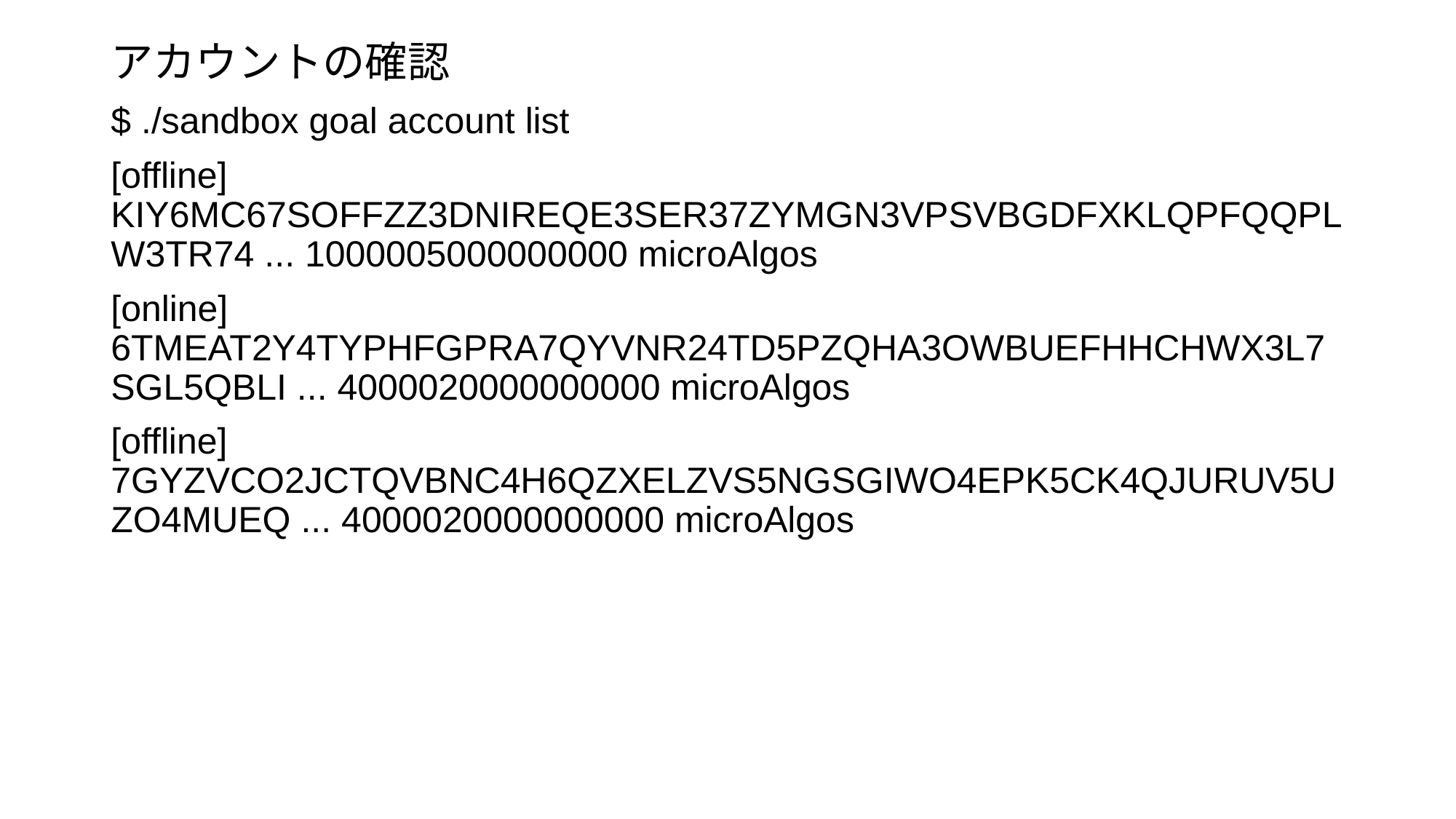

アカウントの確認
$ ./sandbox goal account list
[offline]       KIY6MC67SOFFZZ3DNIREQE3SER37ZYMGN3VPSVBGDFXKLQPFQQPLW3TR74 ... 1000005000000000 microAlgos
[online]        6TMEAT2Y4TYPHFGPRA7QYVNR24TD5PZQHA3OWBUEFHHCHWX3L7SGL5QBLI ... 4000020000000000 microAlgos
[offline]       7GYZVCO2JCTQVBNC4H6QZXELZVS5NGSGIWO4EPK5CK4QJURUV5UZO4MUEQ ... 4000020000000000 microAlgos